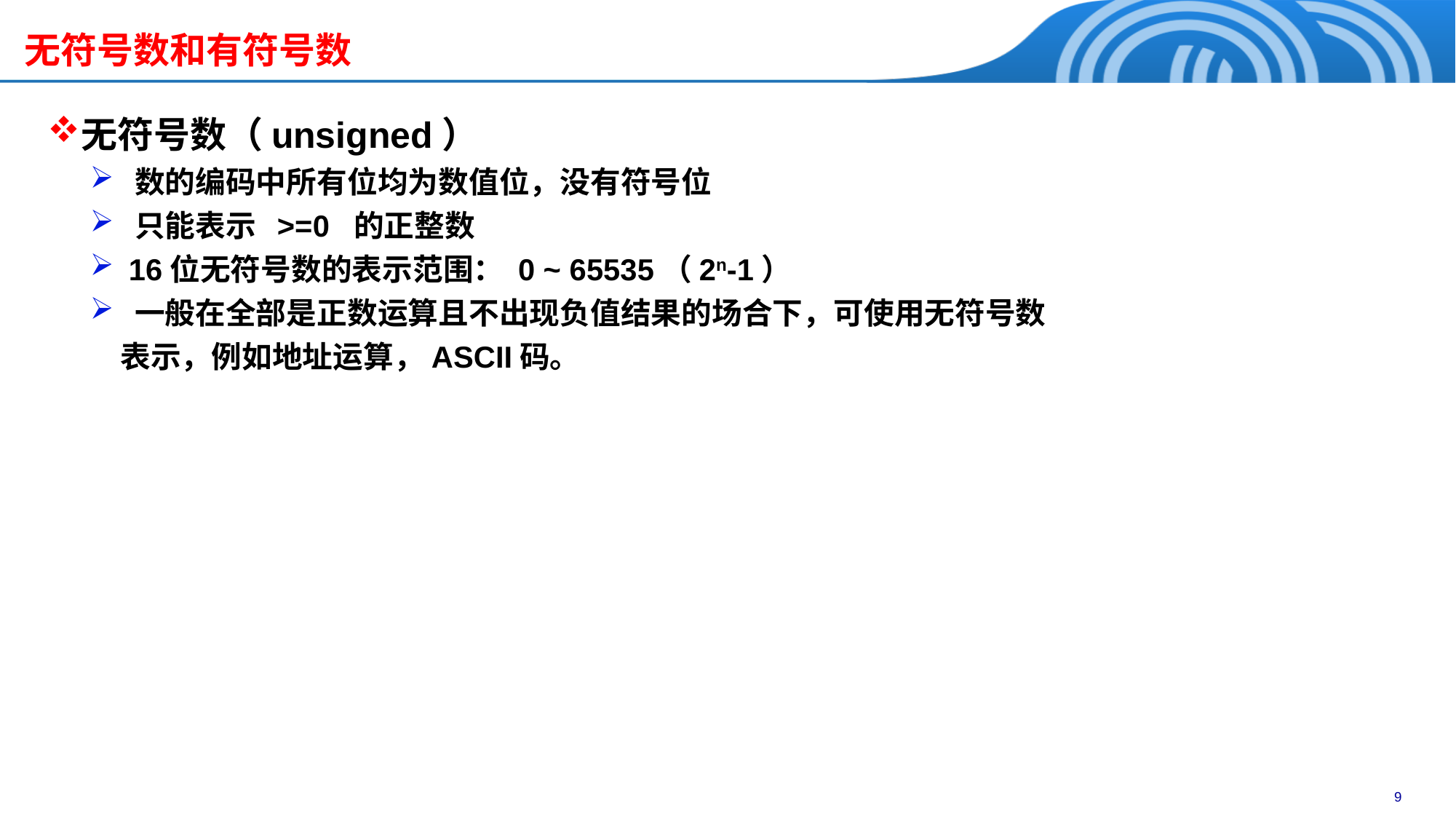

无符号数和有符号数
无符号数（unsigned）
 数的编码中所有位均为数值位，没有符号位
 只能表示  >=0  的正整数
 16位无符号数的表示范围： 0 ~ 65535（2n-1）
 一般在全部是正数运算且不出现负值结果的场合下，可使用无符号数表示，例如地址运算，ASCII码。